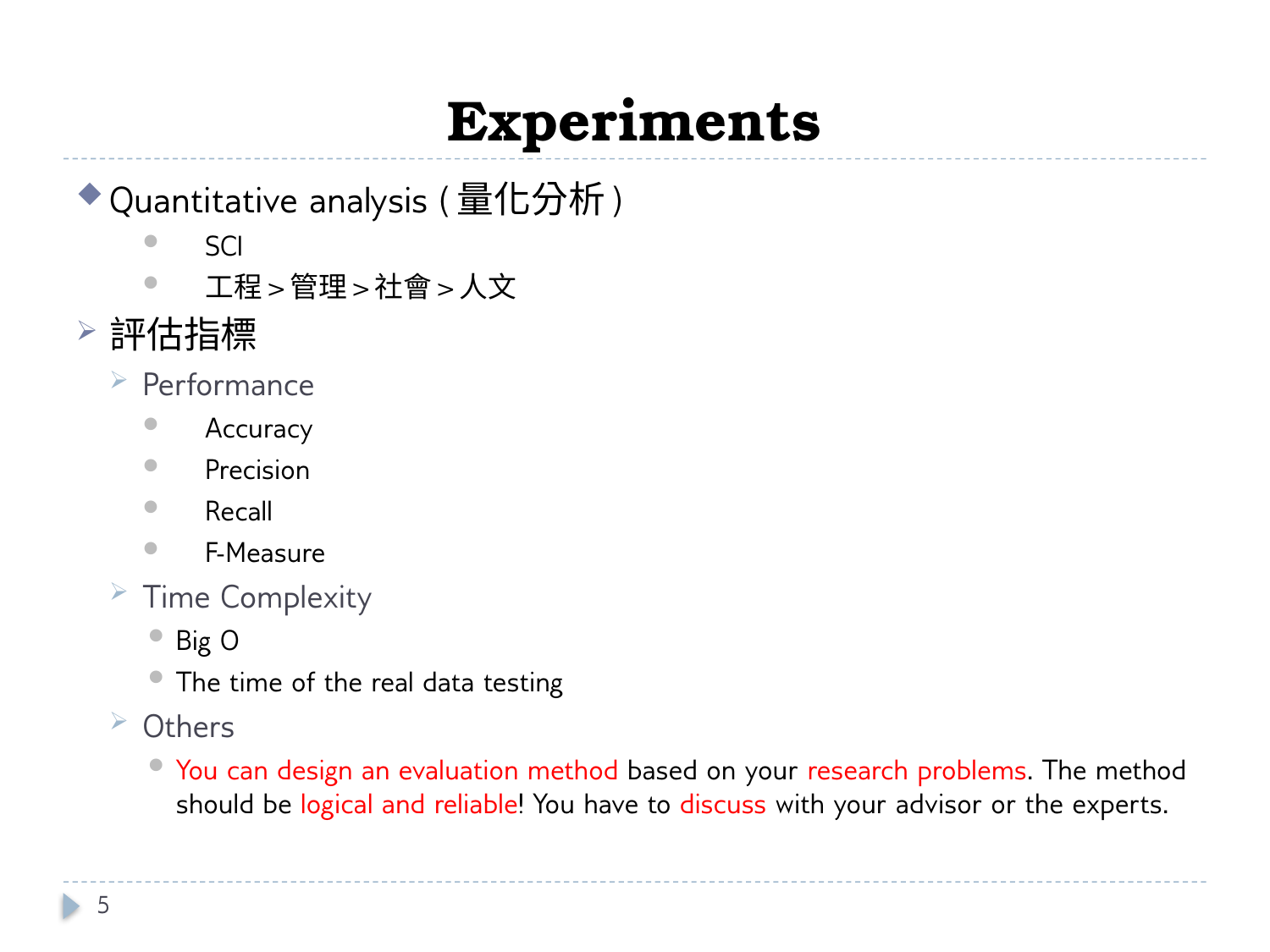

# Experiments
Quantitative analysis (量化分析)
SCI
工程>管理>社會>人文
評估指標
Performance
Accuracy
Precision
Recall
F-Measure
Time Complexity
Big O
The time of the real data testing
Others
You can design an evaluation method based on your research problems. The method should be logical and reliable! You have to discuss with your advisor or the experts.

5